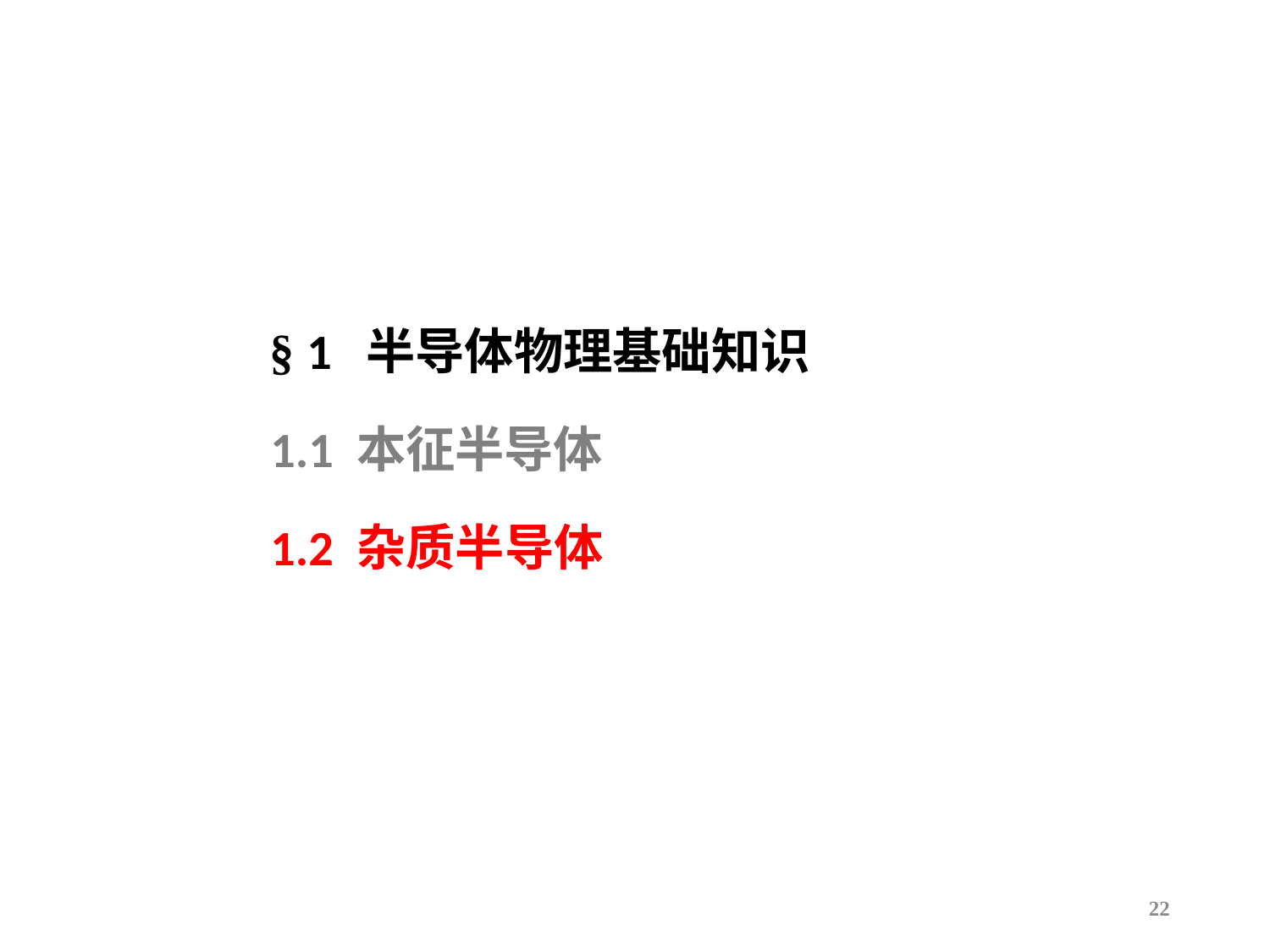

§ 1  半导体物理基础知识
1.1 本征半导体
1.2 杂质半导体
22